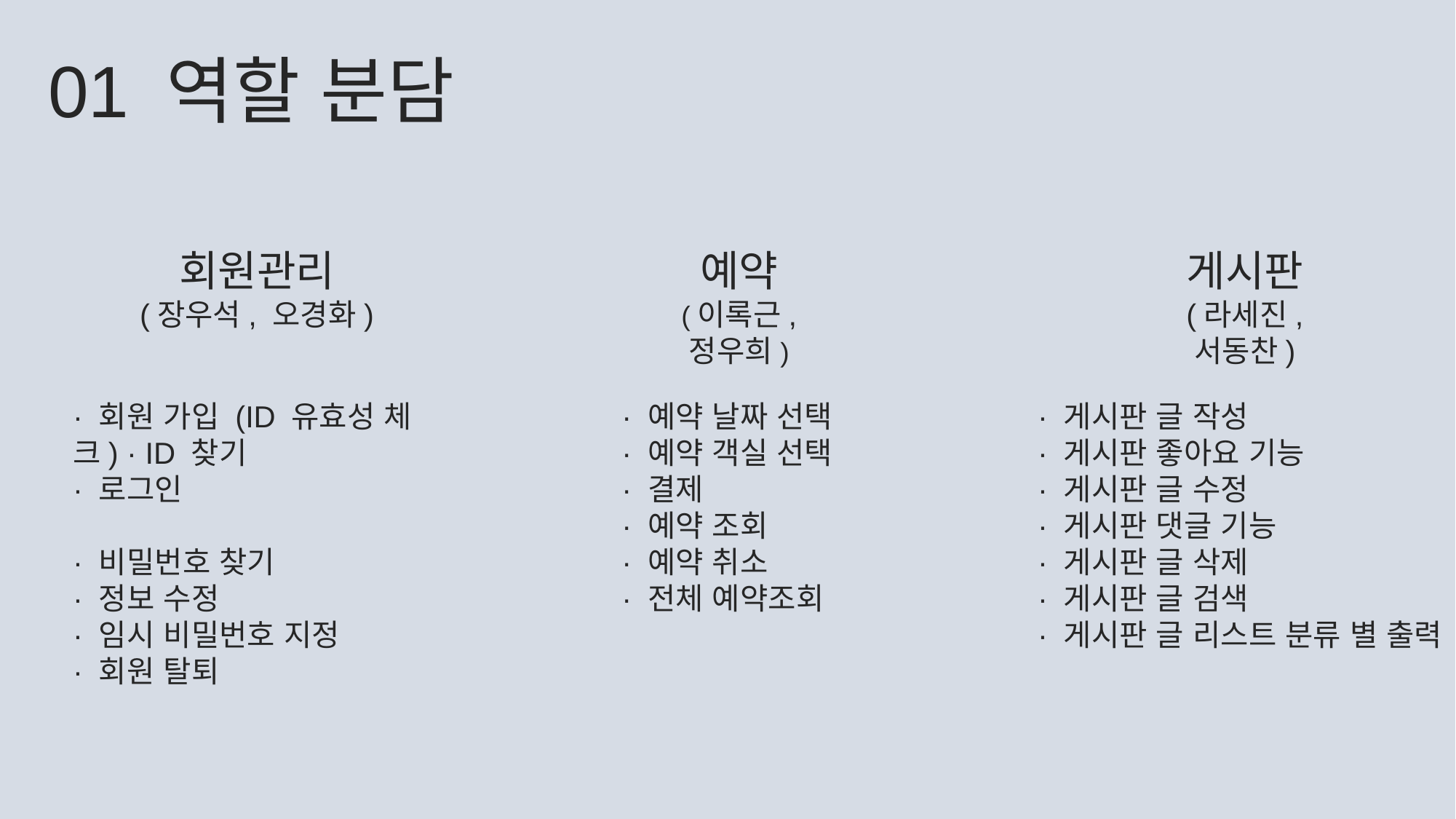

01 역할 분담
회원관리
(장우석, 오경화)
· 회원 가입 (ID 유효성 체크) · ID 찾기
· 로그인
· 비밀번호 찾기
· 정보 수정
· 임시 비밀번호 지정
· 회원 탈퇴
예약
(이록근, 정우희)
· 예약 날짜 선택
· 예약 객실 선택
· 결제
· 예약 조회
· 예약 취소
· 전체 예약조회
게시판
(라세진, 서동찬)
· 게시판 글 작성
· 게시판 좋아요 기능
· 게시판 글 수정
· 게시판 댓글 기능
· 게시판 글 삭제
· 게시판 글 검색
· 게시판 글 리스트 분류 별 출력